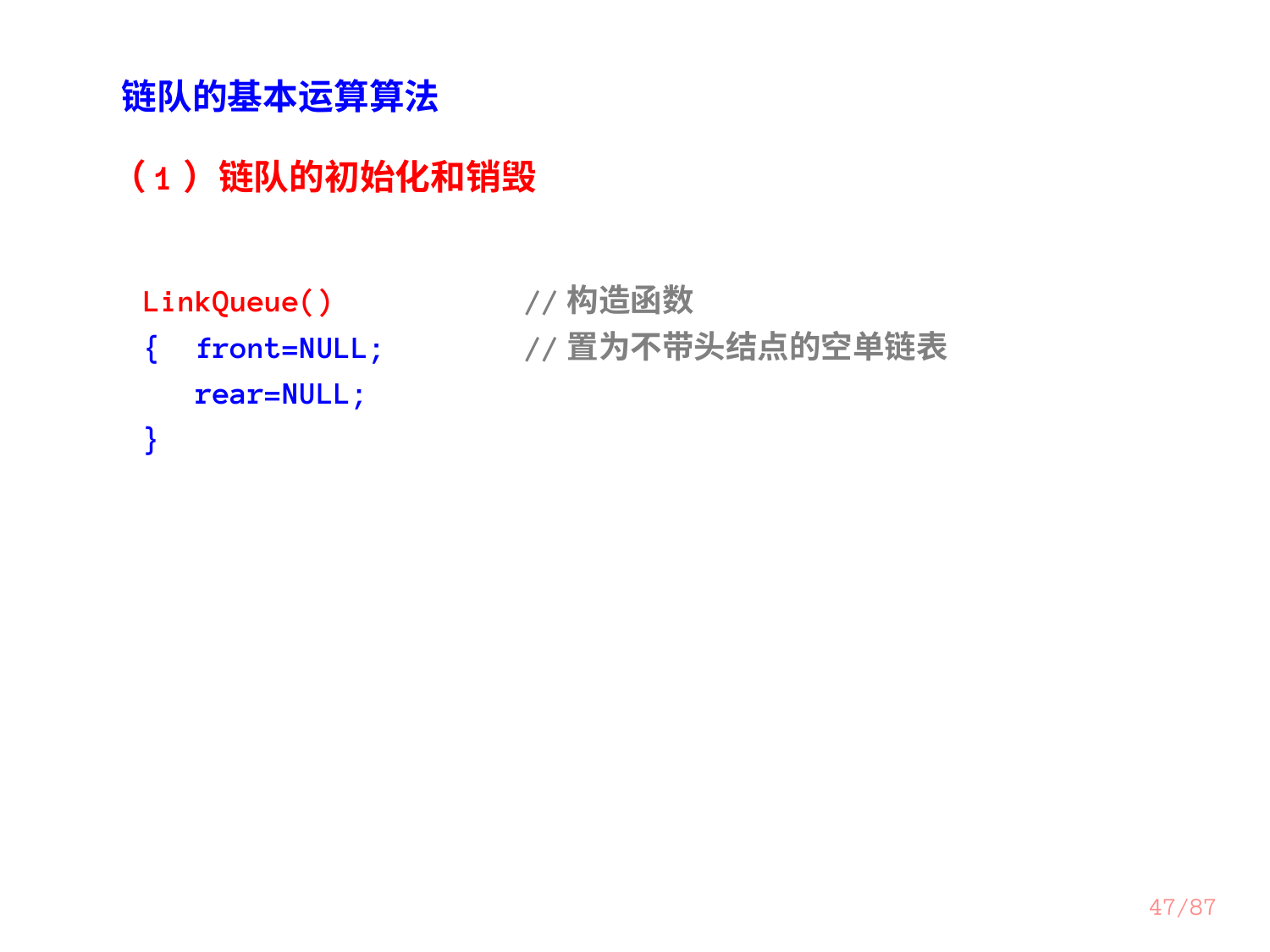

链队的基本运算算法
（1）链队的初始化和销毁
LinkQueue()		//构造函数
{  front=NULL;		//置为不带头结点的空单链表
   rear=NULL;
}
47/87